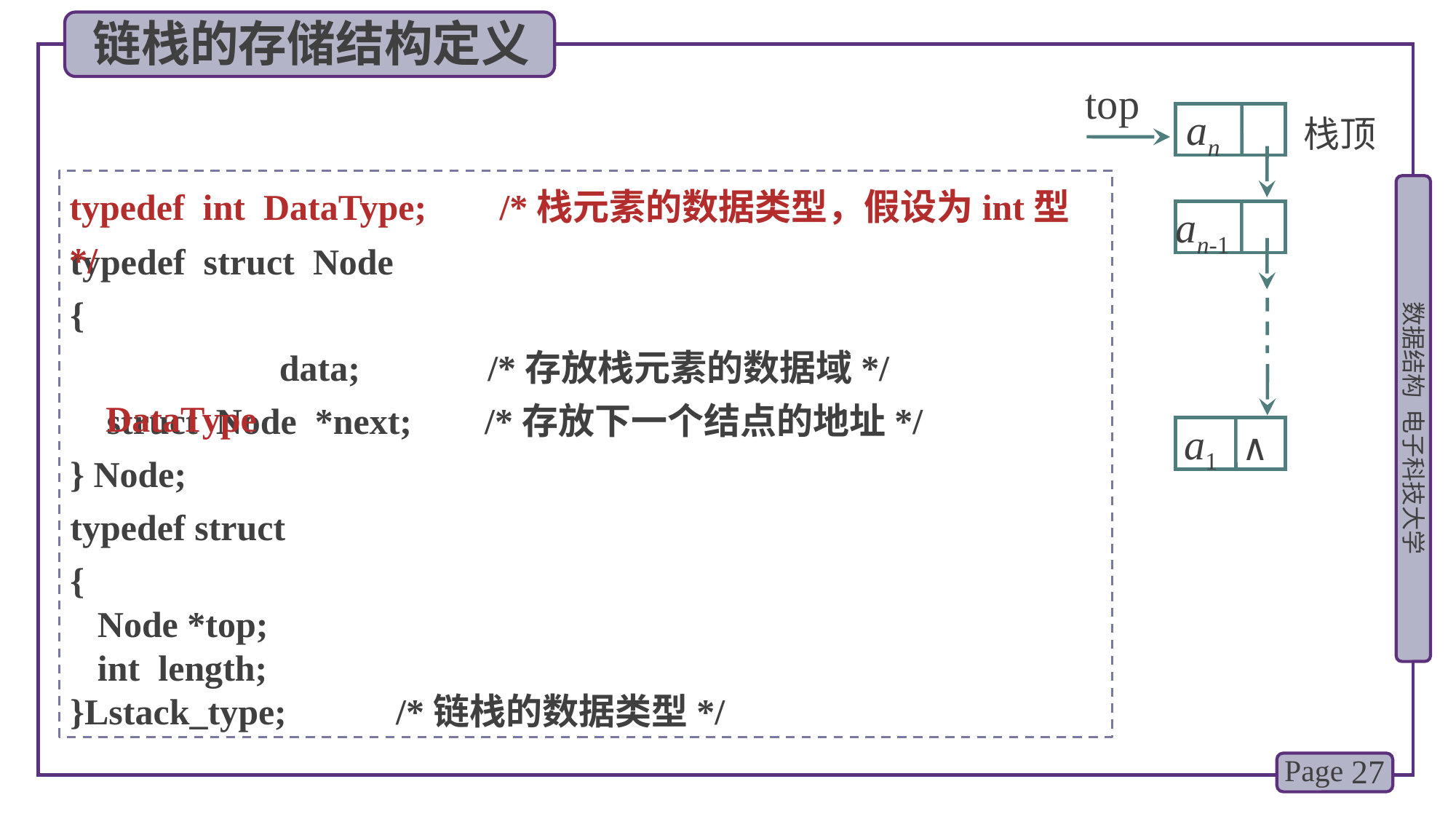

链栈的存储结构定义

top
an

an-1

a1

∧
栈顶
typedef  int  DataType;        /*栈元素的数据类型，假设为int型*/

    DataType

typedef  struct  Node
{
                       data;              /*存放栈元素的数据域*/
    struct  Node  *next;        /*存放下一个结点的地址*/
} Node;
typedef struct
{
   Node *top;
   int  length;
}Lstack_type;            /*链栈的数据类型*/